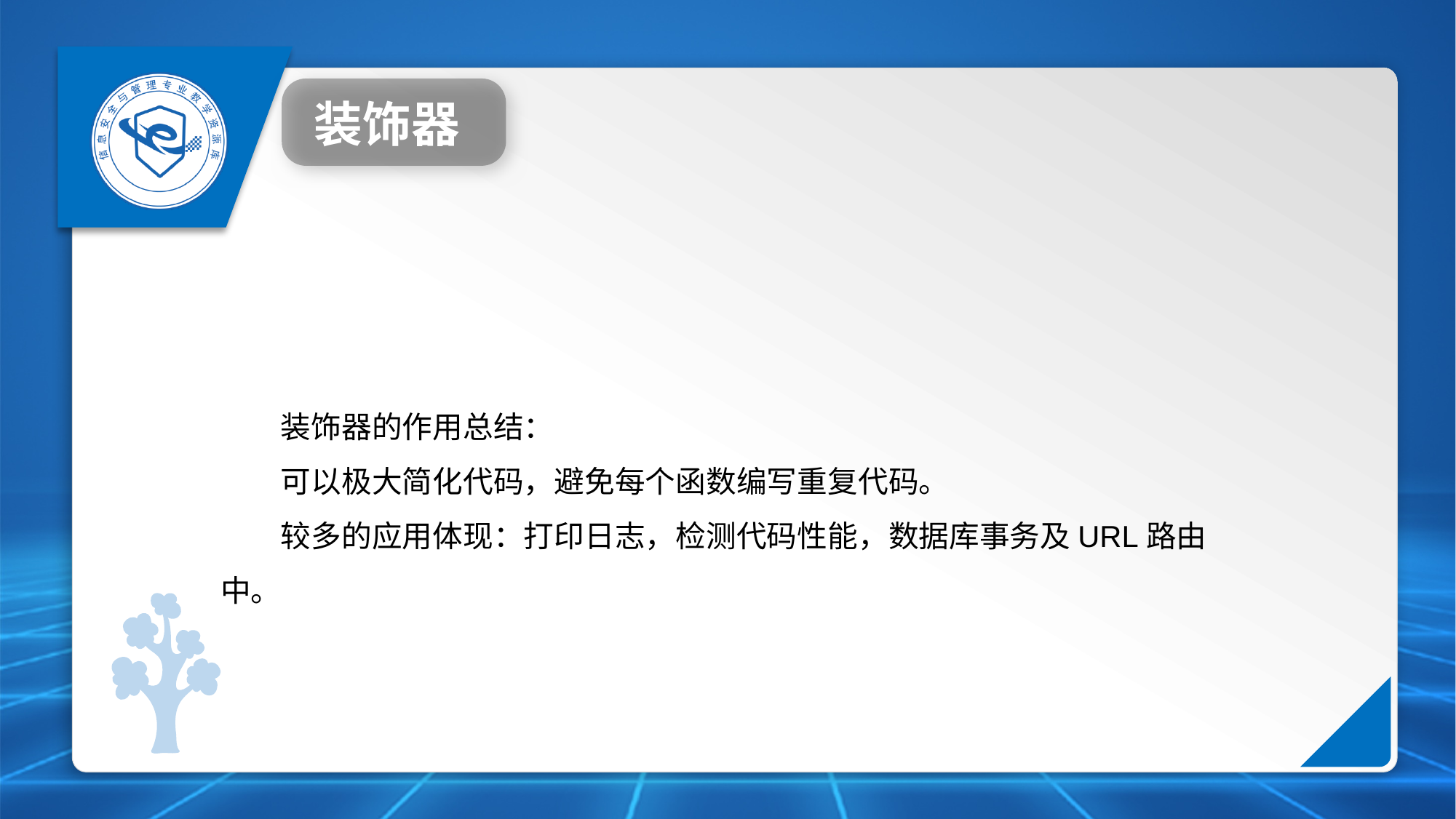

装饰器
装饰器的作用总结：
可以极大简化代码，避免每个函数编写重复代码。
较多的应用体现：打印日志，检测代码性能，数据库事务及URL路由中。